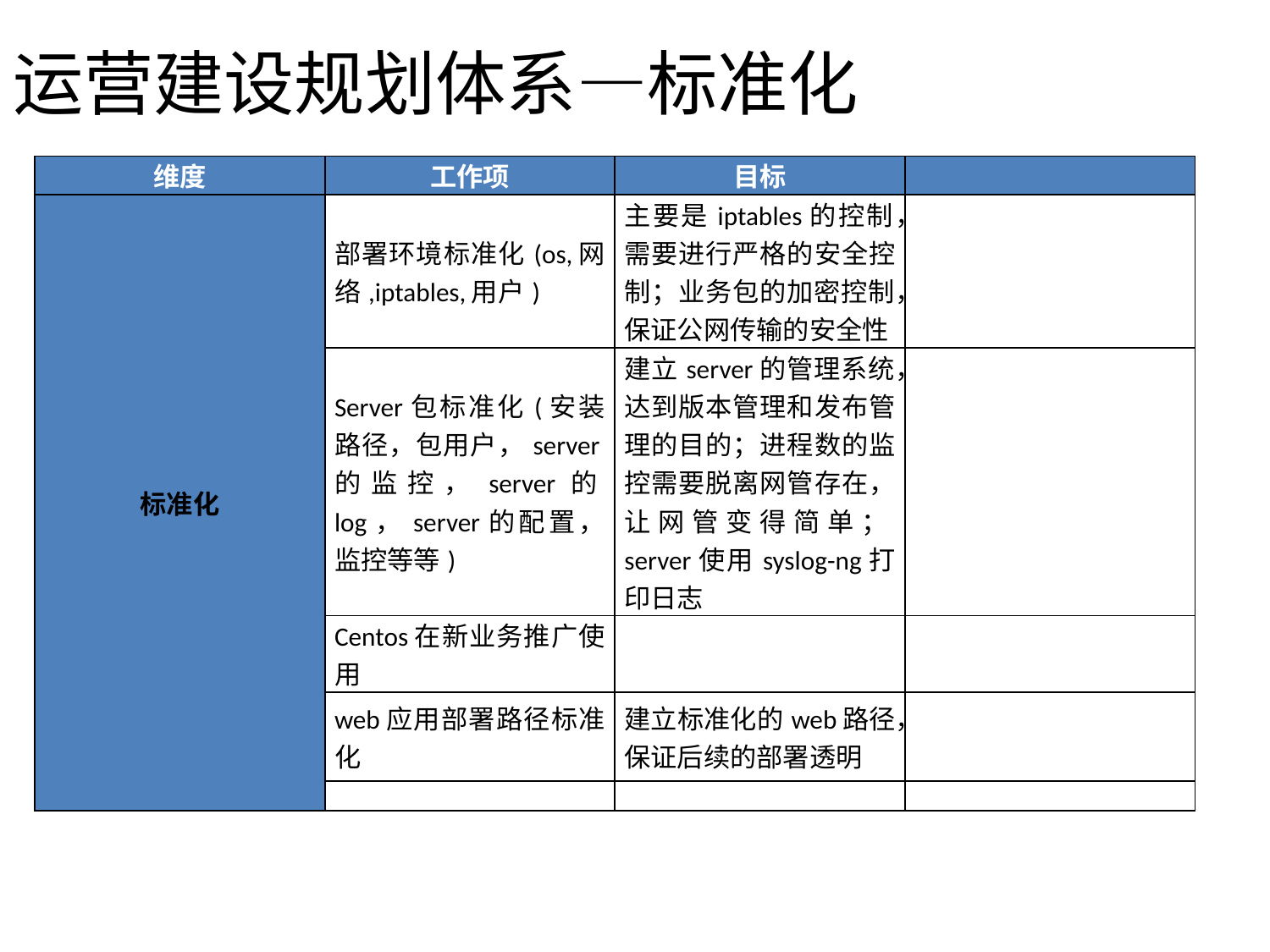

运营建设规划体系—标准化
| 维度 | 工作项 | 目标 |  |
| --- | --- | --- | --- |
| 标准化 | 部署环境标准化(os,网络,iptables,用户) | 主要是iptables的控制，需要进行严格的安全控制；业务包的加密控制，保证公网传输的安全性 |  |
|  | Server包标准化(安装路径，包用户，server的监控，server的log，server的配置，监控等等) | 建立server的管理系统，达到版本管理和发布管理的目的；进程数的监控需要脱离网管存在，让网管变得简单；server使用syslog-ng打印日志 |  |
|  | Centos在新业务推广使用 |  |  |
|  | web应用部署路径标准化 | 建立标准化的web路径，保证后续的部署透明 |  |
|  |  |  |  |